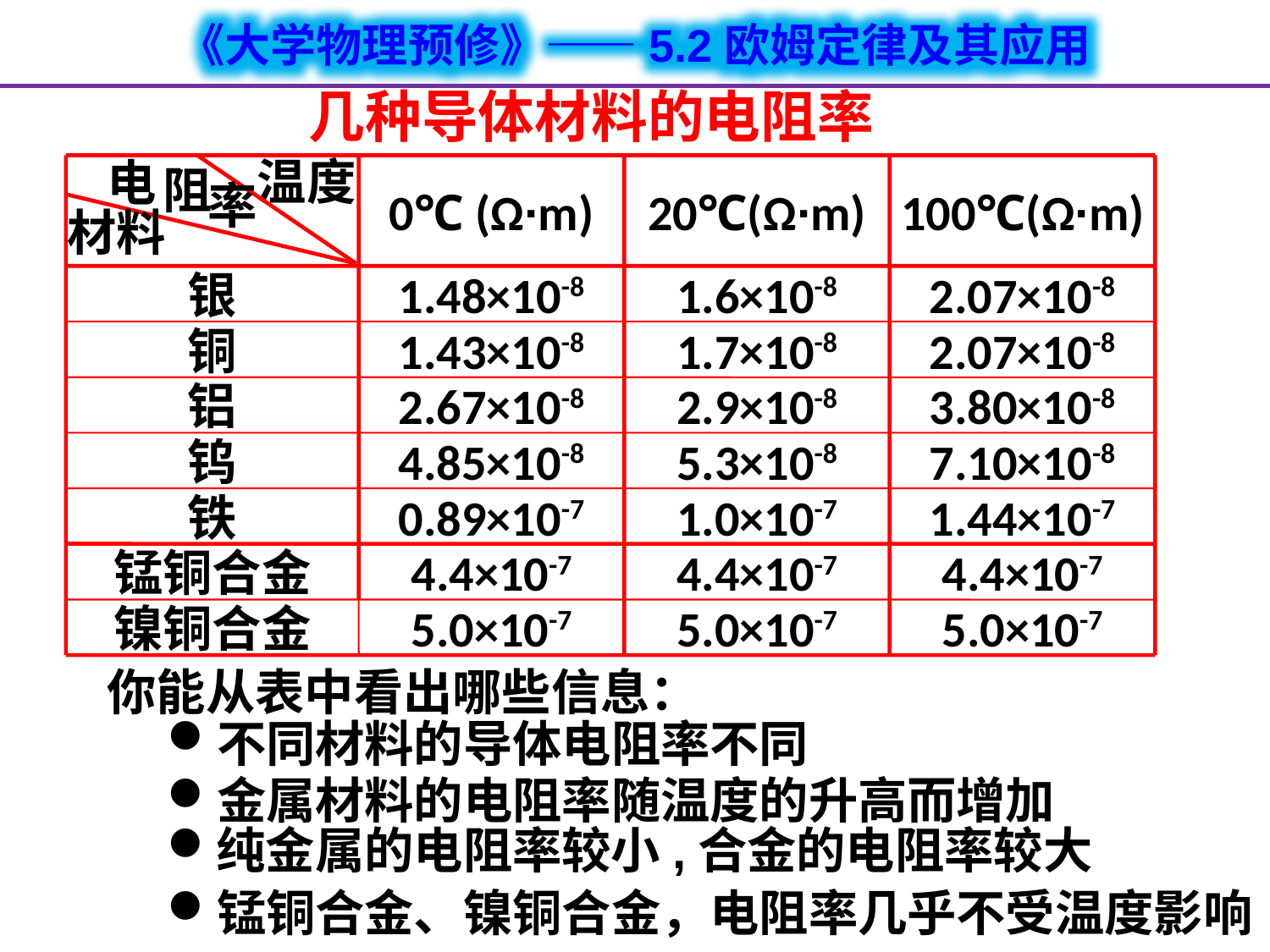

几种导体材料的电阻率
温度
电
阻

0℃ (Ω∙m)

20℃(Ω∙m)

100℃(Ω∙m)

率

材料
银

1.48×10-8
1.6×10-8
2.07×10-8
铜

1.43×10-8
1.7×10-8
2.07×10-8
铝

2.67×10-8
2.9×10-8
3.80×10-8
钨

4.85×10-8
5.3×10-8
7.10×10-8
铁

0.89×10-7
1.0×10-7
1.44×10-7
锰铜合金

4.4×10-7
4.4×10-7
4.4×10-7
镍铜合金

5.0×10-7

5.0×10-7
5.0×10-7
你能从表中看出哪些信息：

不同材料的导体电阻率不同
金属材料的电阻率随温度的升高而增加
纯金属的电阻率较小,合金的电阻率较大
锰铜合金、镍铜合金，电阻率几乎不受温度影响